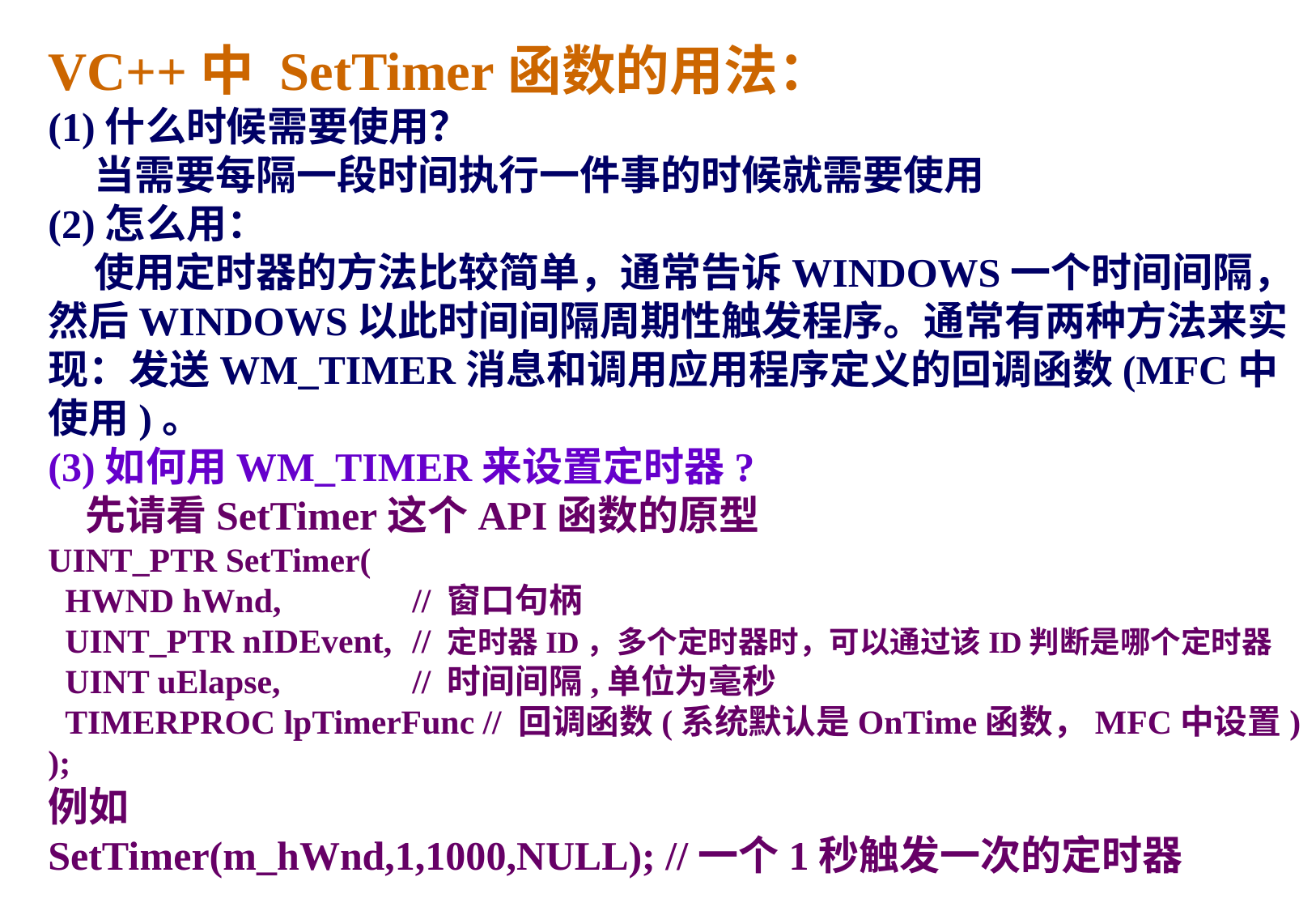

VC++中 SetTimer函数的用法：
(1)什么时候需要使用？
    当需要每隔一段时间执行一件事的时候就需要使用
(2)怎么用：
    使用定时器的方法比较简单，通常告诉WINDOWS一个时间间隔，然后WINDOWS以此时间间隔周期性触发程序。通常有两种方法来实现：发送WM_TIMER消息和调用应用程序定义的回调函数(MFC中使用)。
(3)如何用WM_TIMER来设置定时器?
   先请看SetTimer这个API函数的原型
UINT_PTR SetTimer(
  HWND hWnd, 		// 窗口句柄
  UINT_PTR nIDEvent,	// 定时器ID，多个定时器时，可以通过该ID判断是哪个定时器
  UINT uElapse, 		// 时间间隔,单位为毫秒
  TIMERPROC lpTimerFunc // 回调函数(系统默认是OnTime函数，MFC中设置)
);
例如
SetTimer(m_hWnd,1,1000,NULL); //一个1秒触发一次的定时器